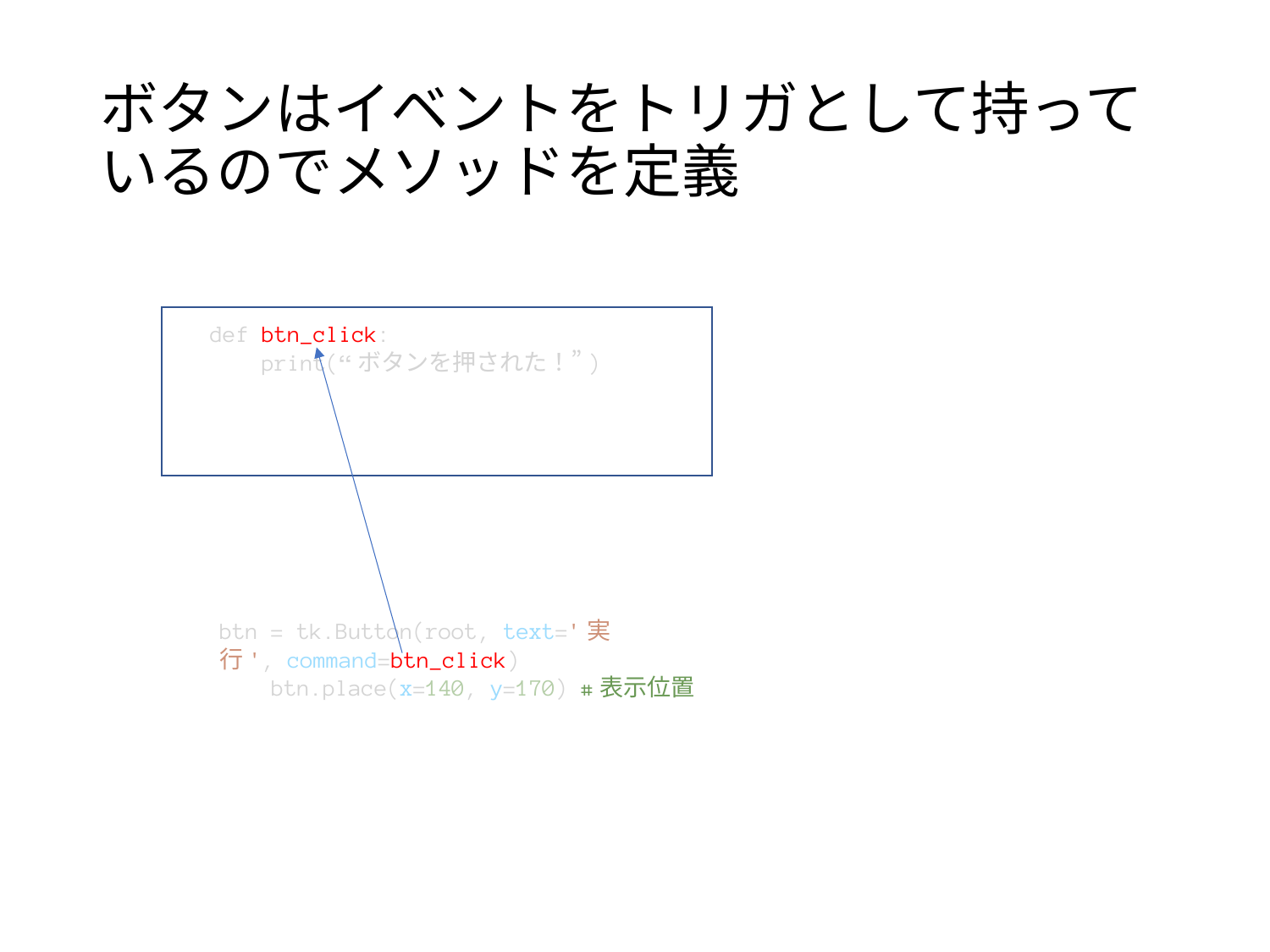

# ボタンはイベントをトリガとして持っているのでメソッドを定義

def btn_click:
    print(“ボタンを押された！”)

btn = tk.Button(root, text='実行', command=btn_click)
    btn.place(x=140, y=170) #表示位置